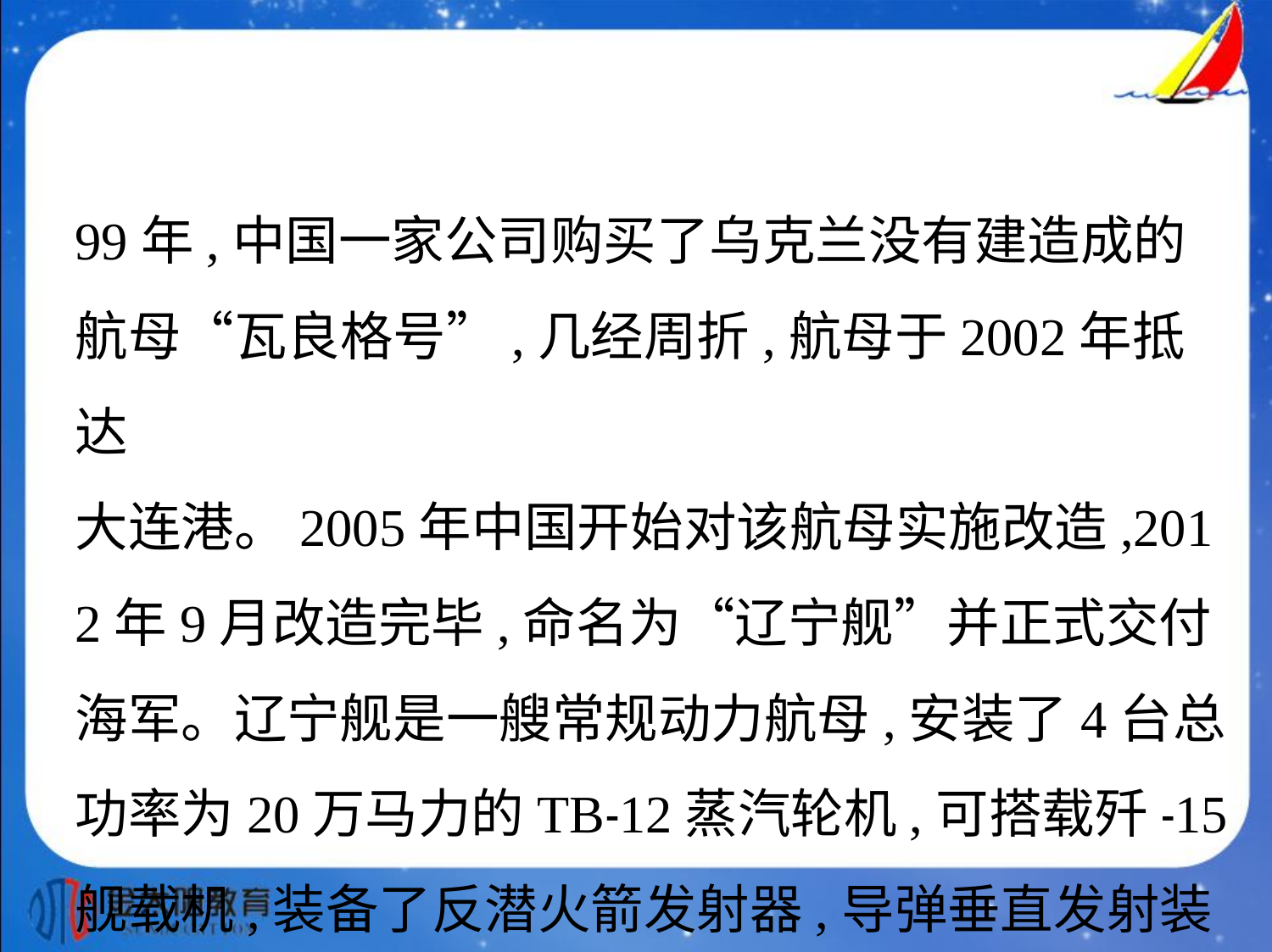

99年,中国一家公司购买了乌克兰没有建造成的
航母“瓦良格号”,几经周折,航母于2002年抵达
大连港。2005年中国开始对该航母实施改造,201
2年9月改造完毕,命名为“辽宁舰”并正式交付
海军。辽宁舰是一艘常规动力航母,安装了4台总
功率为20万马力的TB-12蒸汽轮机,可搭载歼-15
舰载机,装备了反潜火箭发射器,导弹垂直发射装